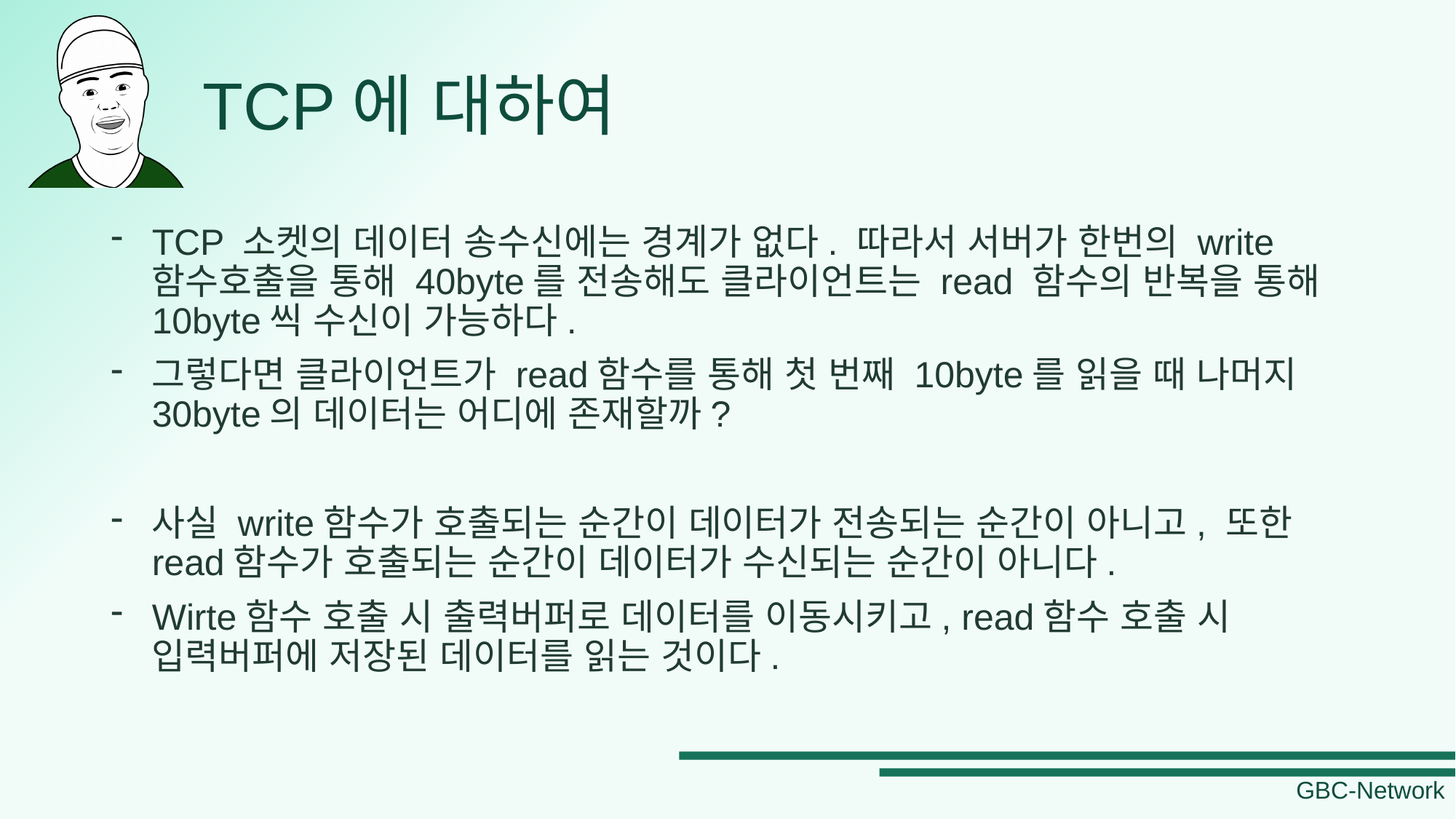

# TCP에 대하여
TCP 소켓의 데이터 송수신에는 경계가 없다. 따라서 서버가 한번의 write함수호출을 통해 40byte를 전송해도 클라이언트는 read 함수의 반복을 통해 10byte씩 수신이 가능하다.
그렇다면 클라이언트가 read함수를 통해 첫 번째 10byte를 읽을 때 나머지 30byte의 데이터는 어디에 존재할까?

사실 write함수가 호출되는 순간이 데이터가 전송되는 순간이 아니고, 또한 read함수가 호출되는 순간이 데이터가 수신되는 순간이 아니다.
Wirte함수 호출 시 출력버퍼로 데이터를 이동시키고, read함수 호출 시  입력버퍼에 저장된 데이터를 읽는 것이다.